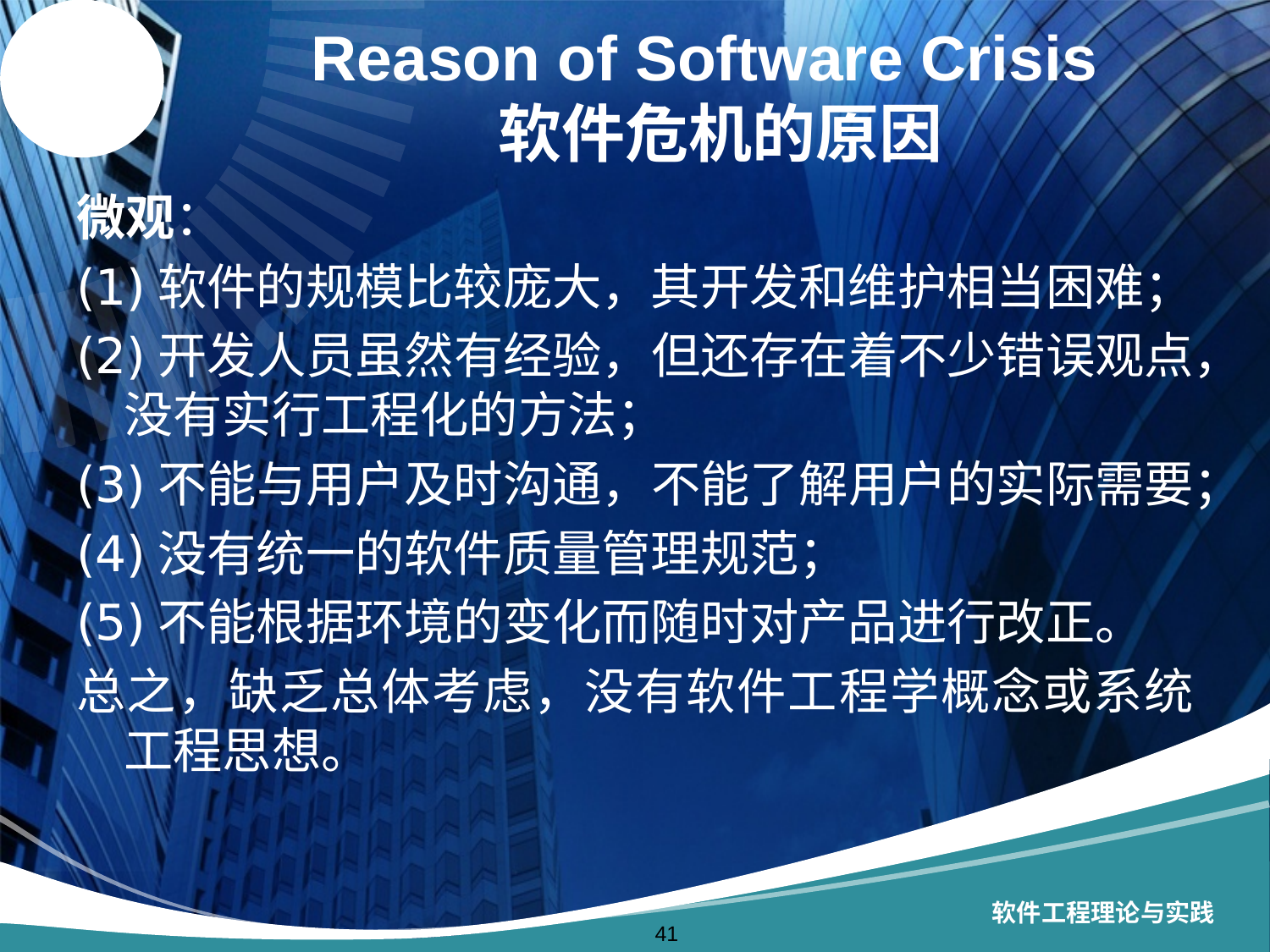

# Reason of Software Crisis 软件危机的原因
微观：
(1)软件的规模比较庞大，其开发和维护相当困难；
(2)开发人员虽然有经验，但还存在着不少错误观点，没有实行工程化的方法；
(3)不能与用户及时沟通，不能了解用户的实际需要；
(4)没有统一的软件质量管理规范；
(5)不能根据环境的变化而随时对产品进行改正。
总之，缺乏总体考虑，没有软件工程学概念或系统工程思想。
软件工程理论与实践
41